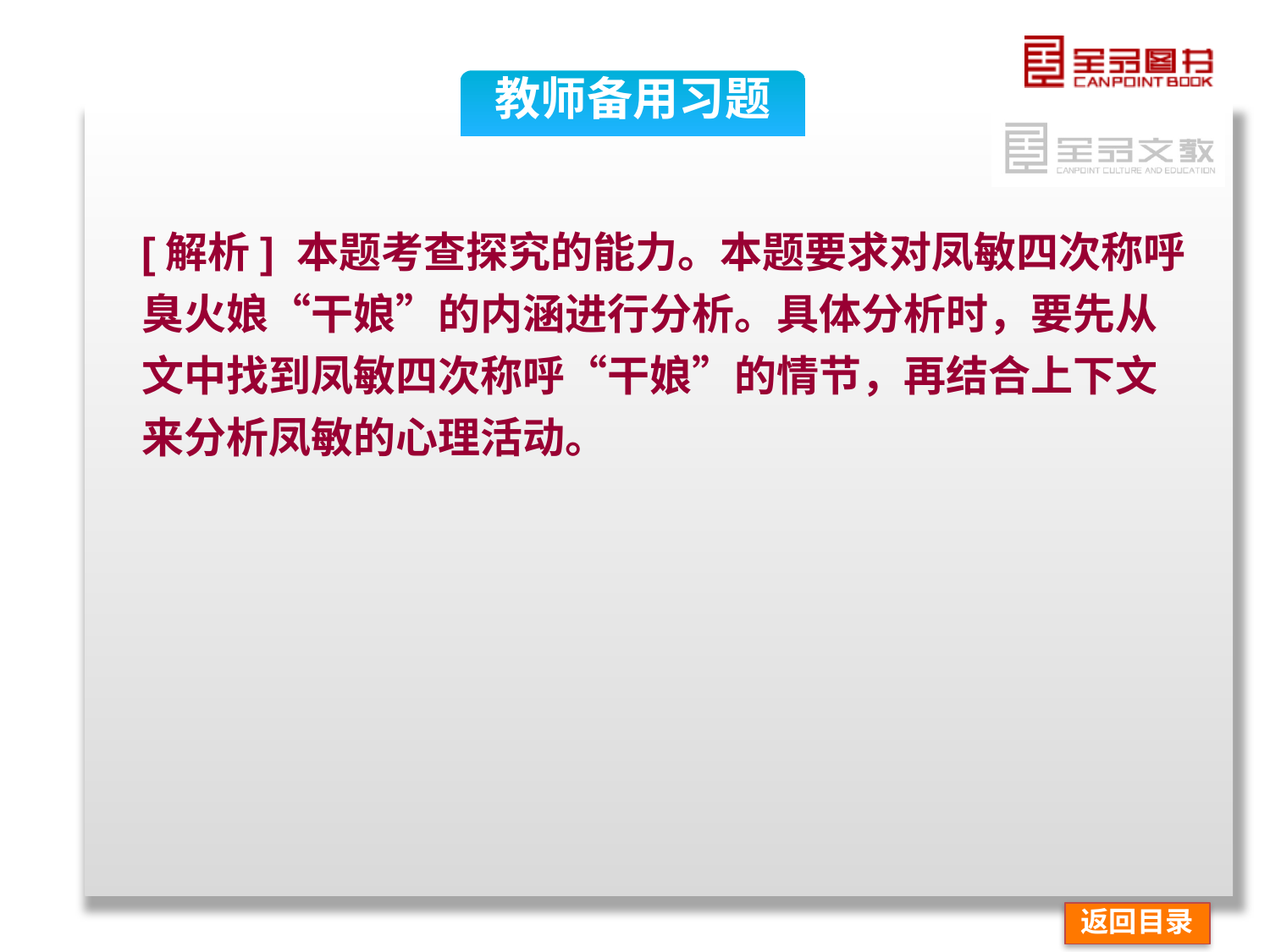

教师备用习题
[解析] 本题考查探究的能力。本题要求对凤敏四次称呼臭火娘“干娘”的内涵进行分析。具体分析时，要先从文中找到凤敏四次称呼“干娘”的情节，再结合上下文来分析凤敏的心理活动。
返回目录